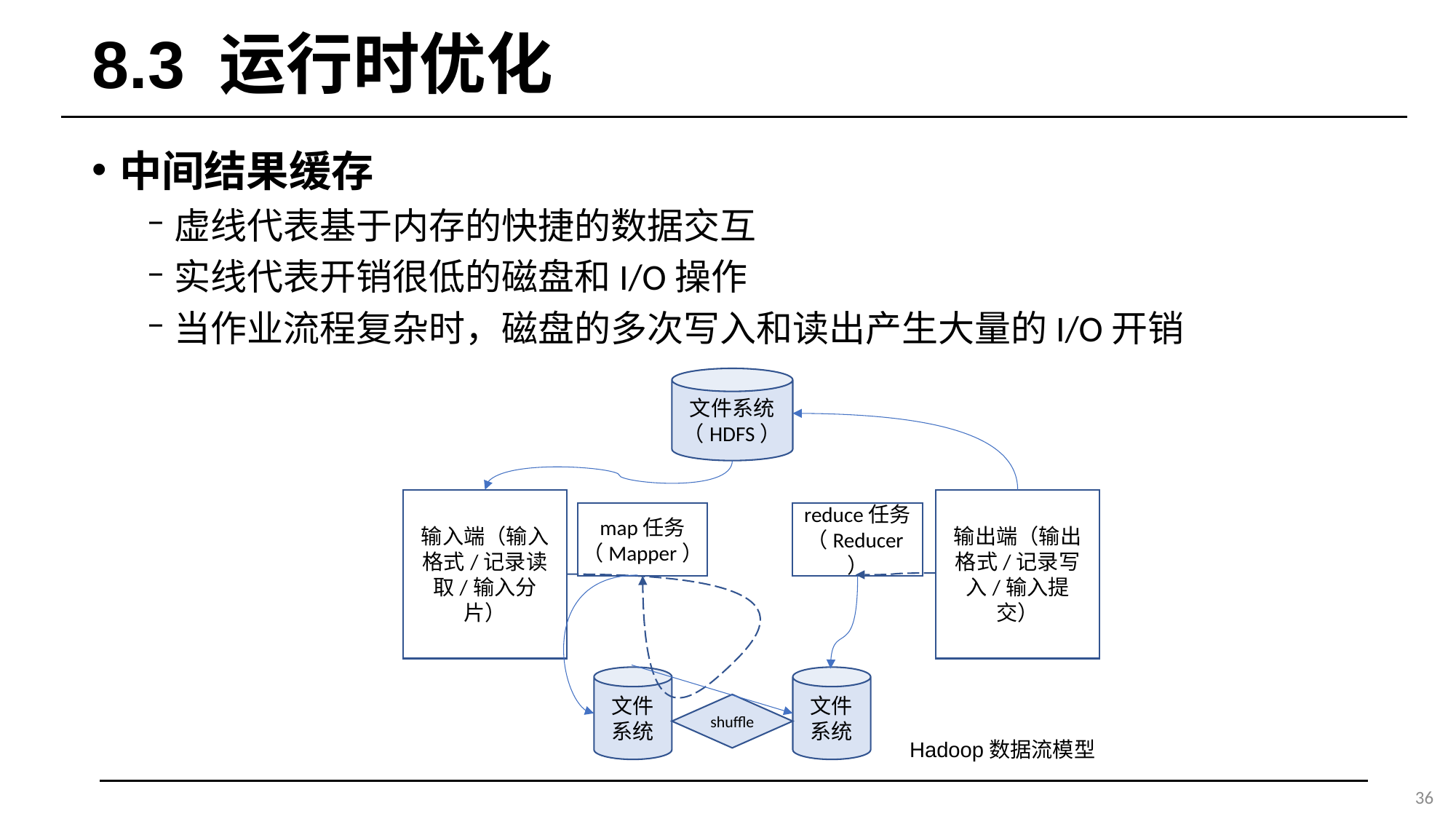

# 8.3 运行时优化
中间结果缓存
虚线代表基于内存的快捷的数据交互
实线代表开销很低的磁盘和I/O操作
当作业流程复杂时，磁盘的多次写入和读出产生大量的I/O开销

文件系统（HDFS）
输入端（输入格式/记录读取/输入分片）
输出端（输出格式/记录写入/输入提交）
map任务
（Mapper）
reduce任务
（Reducer）
文件系统
文件系统
shuffle
Hadoop数据流模型
36